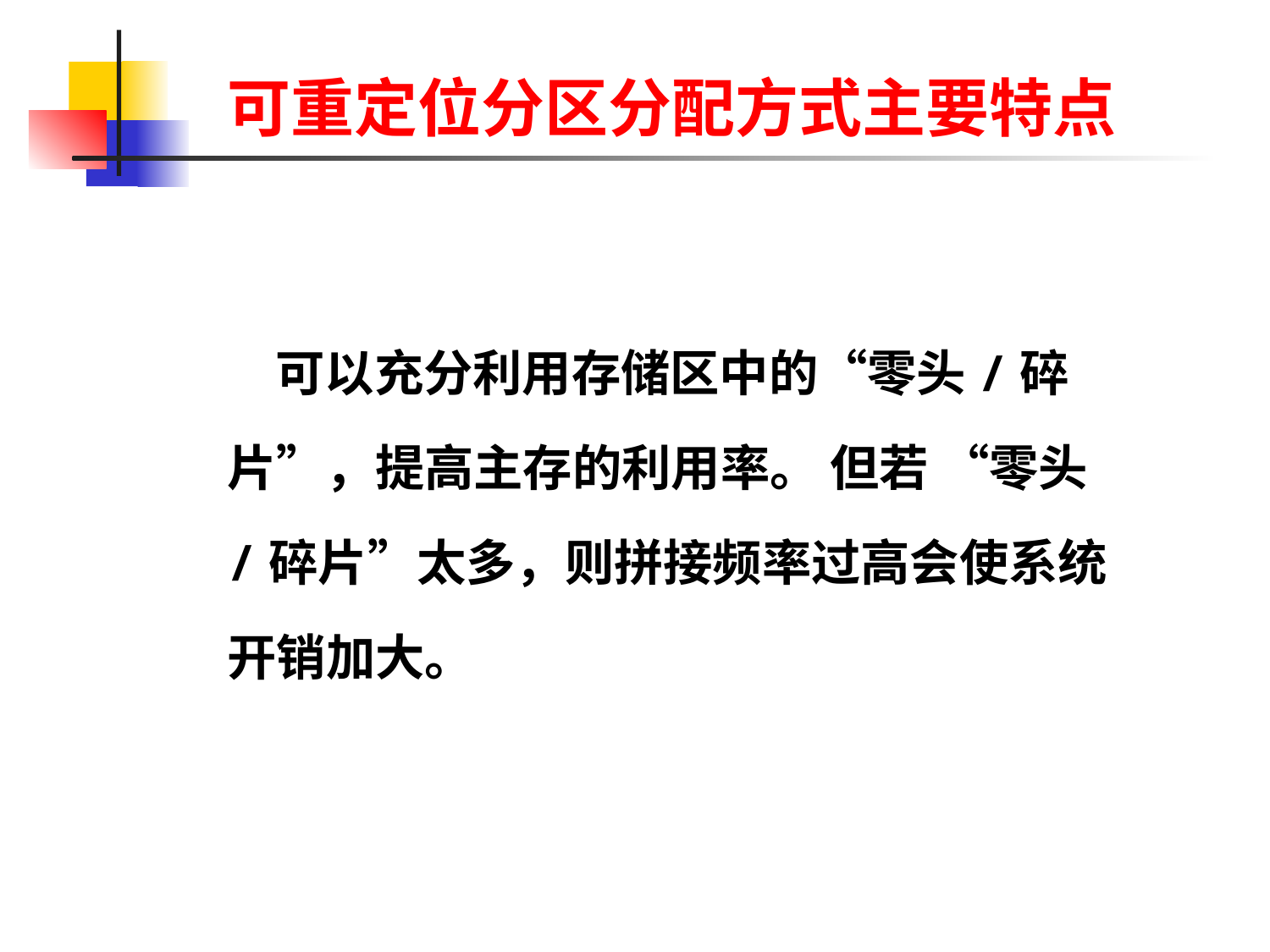

可重定位分区分配方式主要特点

    可以充分利用存储区中的“零头/碎片”，提高主存的利用率。 但若 “零头/碎片”太多，则拼接频率过高会使系统开销加大。